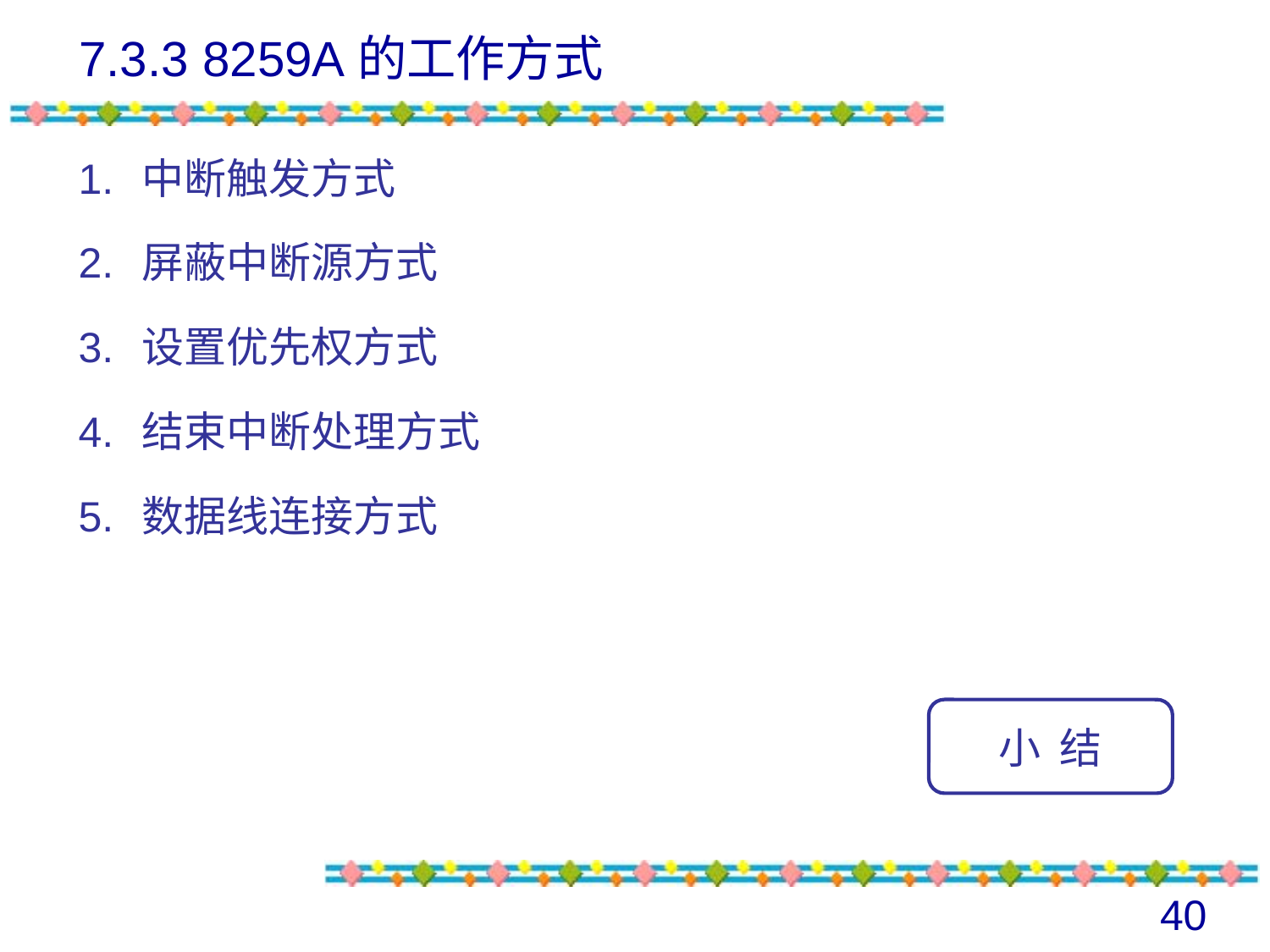

# 7.3.3 8259A的工作方式
中断触发方式
屏蔽中断源方式
设置优先权方式
结束中断处理方式
数据线连接方式
小  结